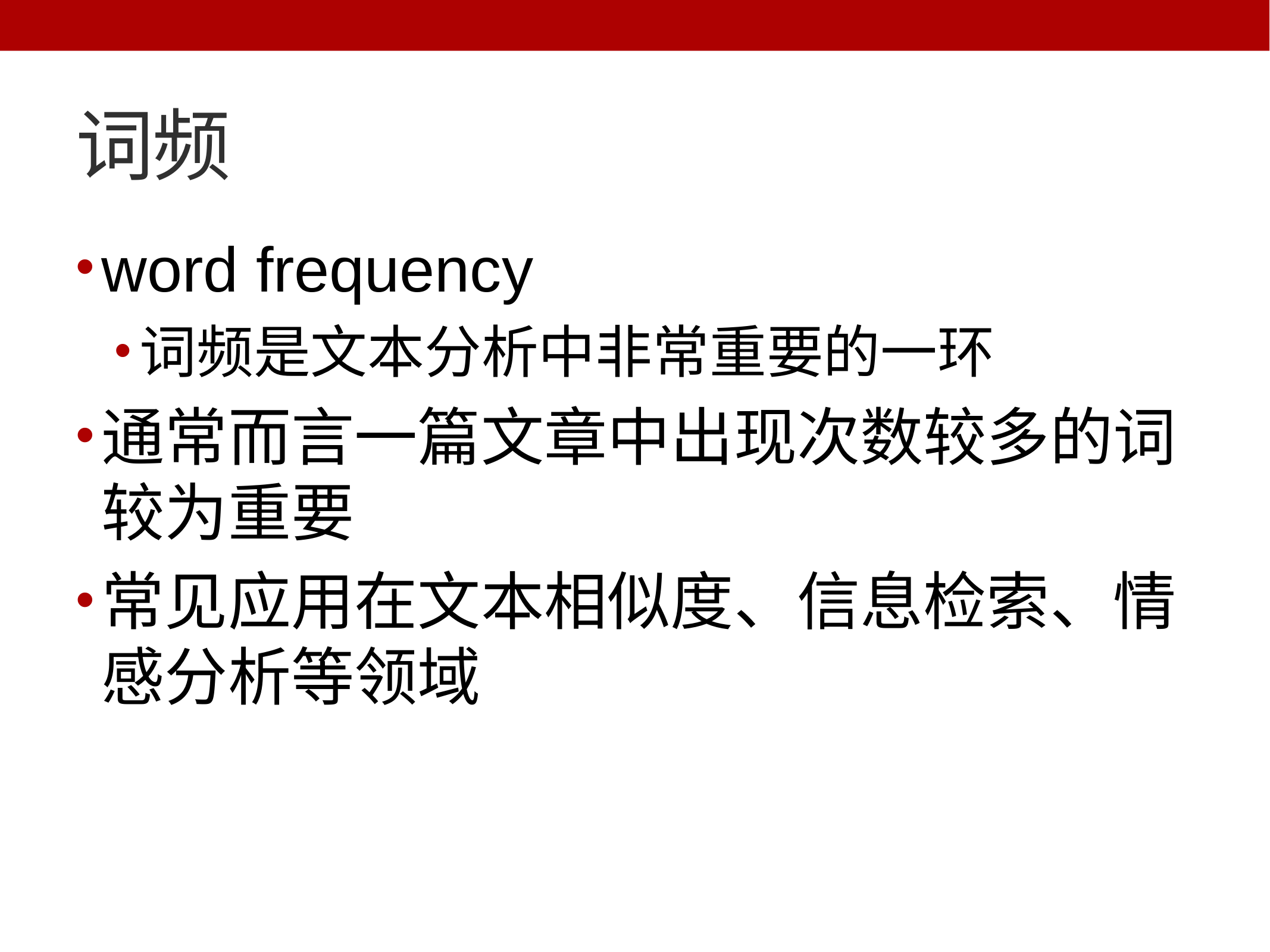

# 词频
word frequency
词频是文本分析中非常重要的一环
通常而言一篇文章中出现次数较多的词较为重要
常见应用在文本相似度、信息检索、情感分析等领域